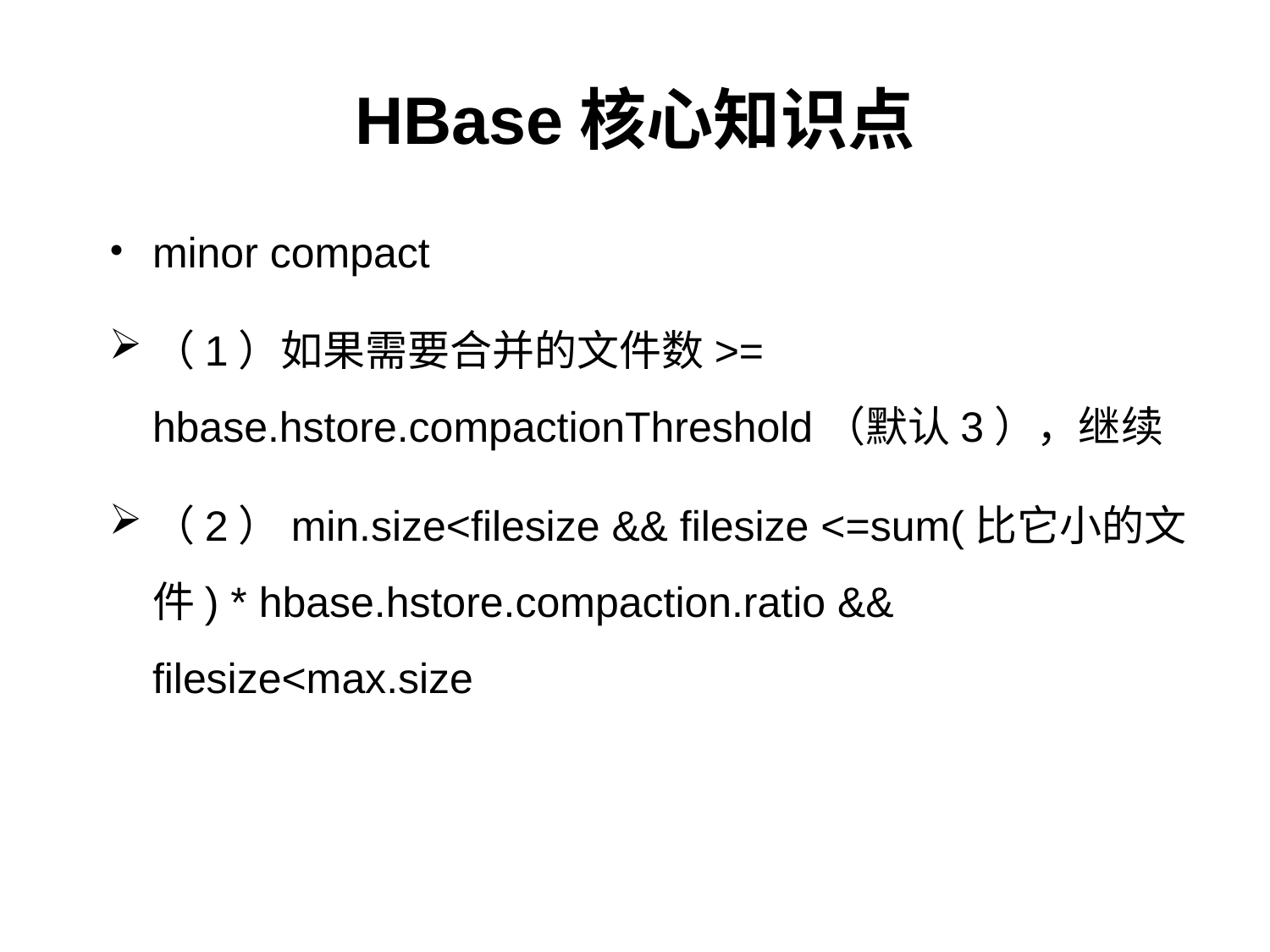

HBase核心知识点
minor compact
（1）如果需要合并的文件数>= hbase.hstore.compactionThreshold（默认3），继续
（2）min.size<filesize && filesize <=sum(比它小的文件) * hbase.hstore.compaction.ratio && filesize<max.size